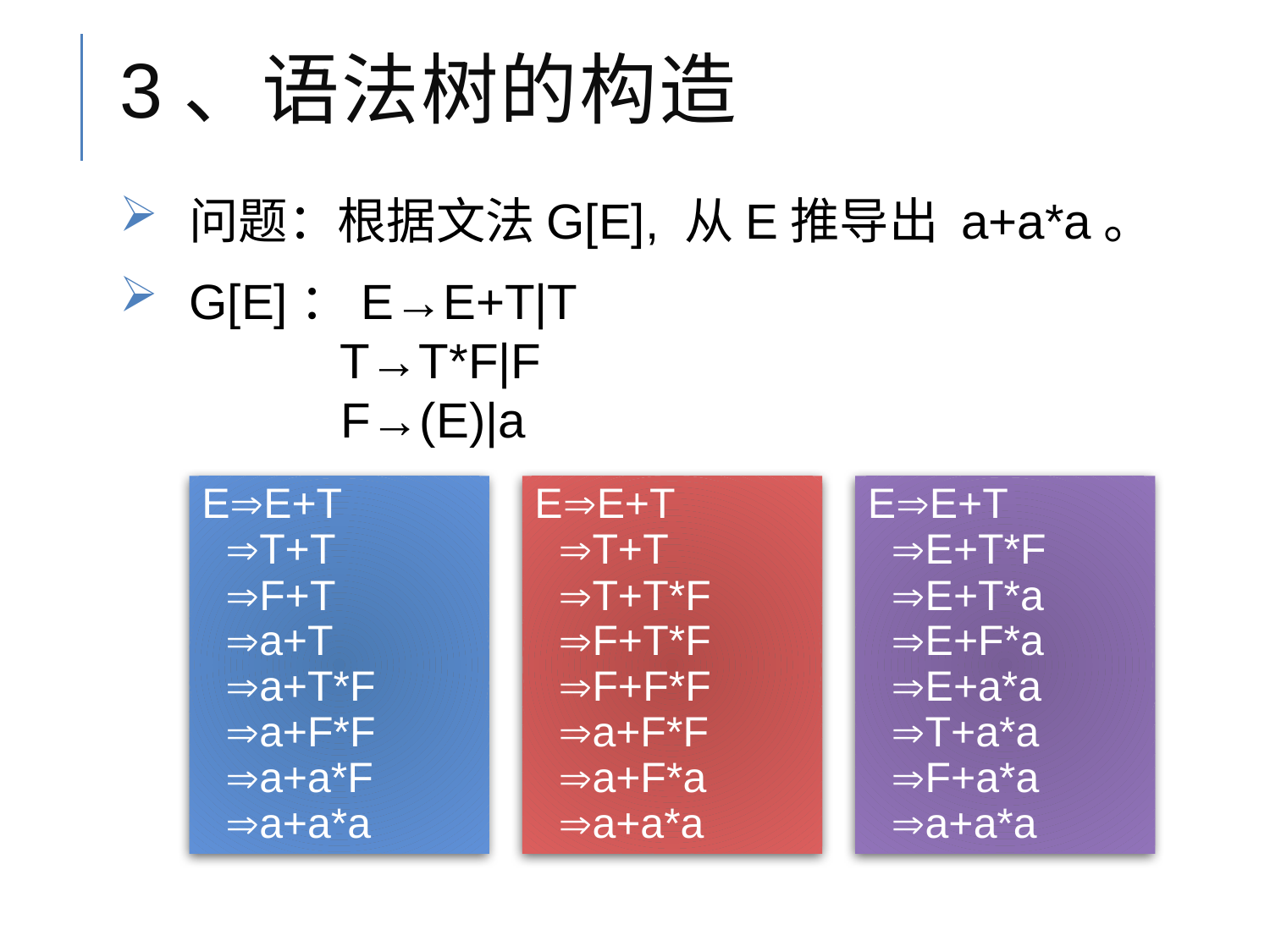

# 3、语法树的构造
问题：根据文法G[E], 从E推导出 a+a*a。
G[E]：E→E+T|T
           T→T*F|F
           F→(E)|a
E⇒E+T
  ⇒T+T
  ⇒F+T
  ⇒a+T
  ⇒a+T*F
  ⇒a+F*F
  ⇒a+a*F
  ⇒a+a*a
E⇒E+T
  ⇒T+T
  ⇒T+T*F
  ⇒F+T*F
  ⇒F+F*F
  ⇒a+F*F
  ⇒a+F*a
  ⇒a+a*a
E⇒E+T
  ⇒E+T*F
  ⇒E+T*a
  ⇒E+F*a
  ⇒E+a*a
  ⇒T+a*a
  ⇒F+a*a
  ⇒a+a*a
50